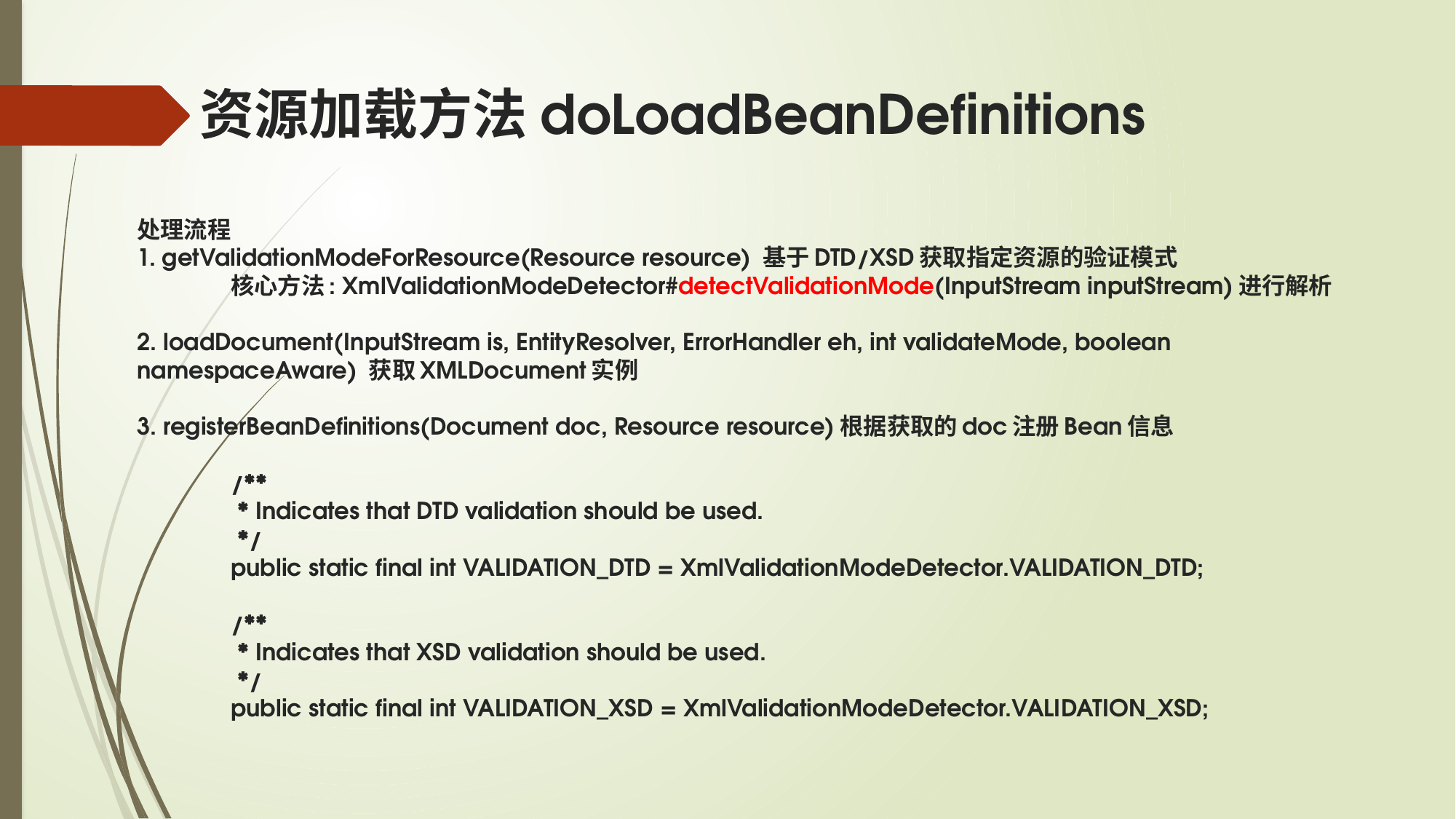

资源加载方法doLoadBeanDefinitions
处理流程
1. getValidationModeForResource(Resource resource) 基于DTD/XSD获取指定资源的验证模式
	核心方法: XmlValidationModeDetector#detectValidationMode(InputStream inputStream)进行解析

2. loadDocument(InputStream is, EntityResolver, ErrorHandler eh, int validateMode, boolean namespaceAware) 获取XMLDocument实例

3. registerBeanDefinitions(Document doc, Resource resource)根据获取的doc注册Bean信息

	/**
	 * Indicates that DTD validation should be used.
	 */
	public static final int VALIDATION_DTD = XmlValidationModeDetector.VALIDATION_DTD;

	/**
	 * Indicates that XSD validation should be used.
	 */
	public static final int VALIDATION_XSD = XmlValidationModeDetector.VALIDATION_XSD;